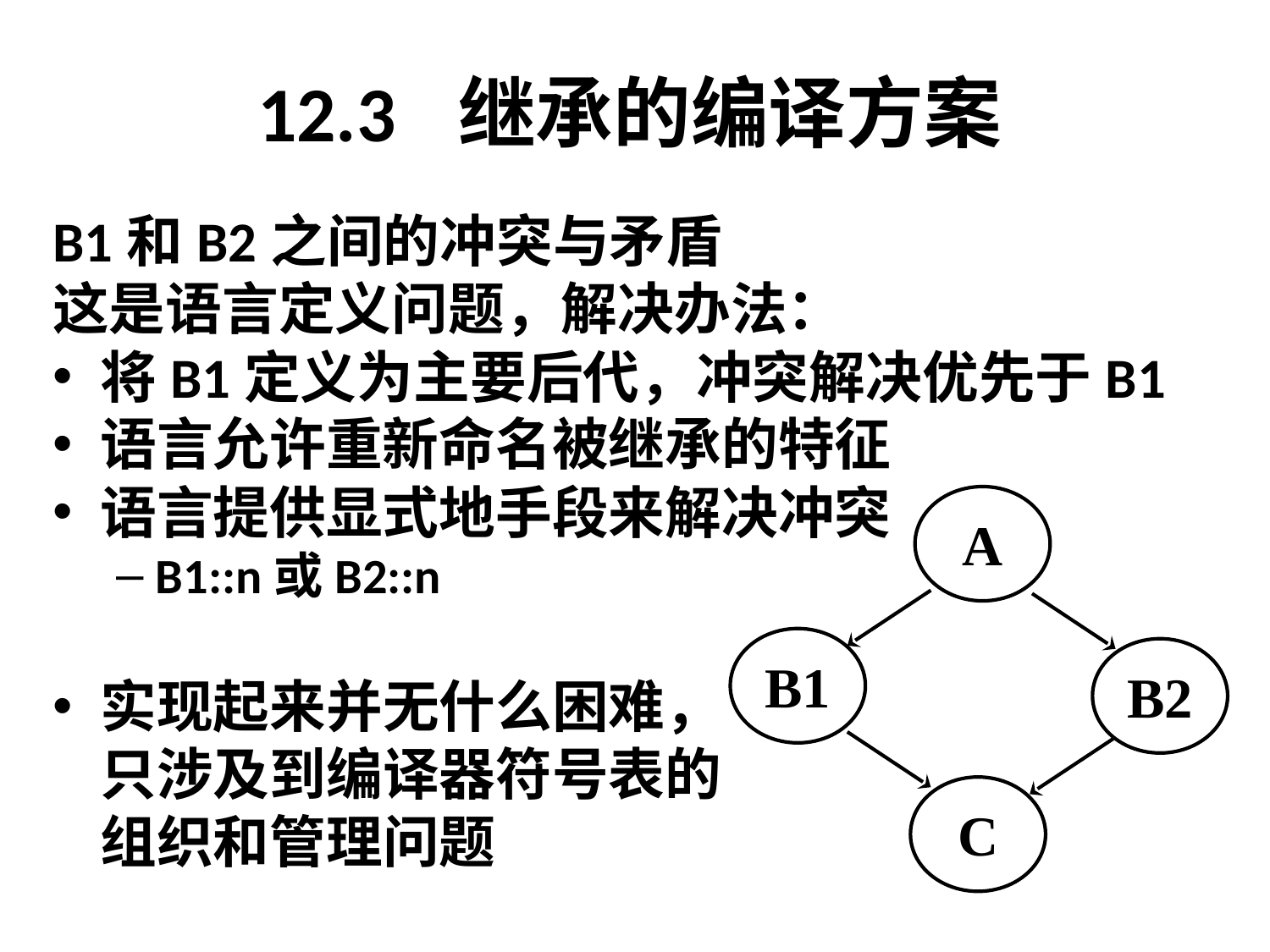

# 12.3  继承的编译方案
B1和B2之间的冲突与矛盾
这是语言定义问题，解决办法：
将B1定义为主要后代，冲突解决优先于B1
语言允许重新命名被继承的特征
语言提供显式地手段来解决冲突
B1::n或B2::n

实现起来并无什么困难，
	只涉及到编译器符号表的
	组织和管理问题
A

B1
B2

C